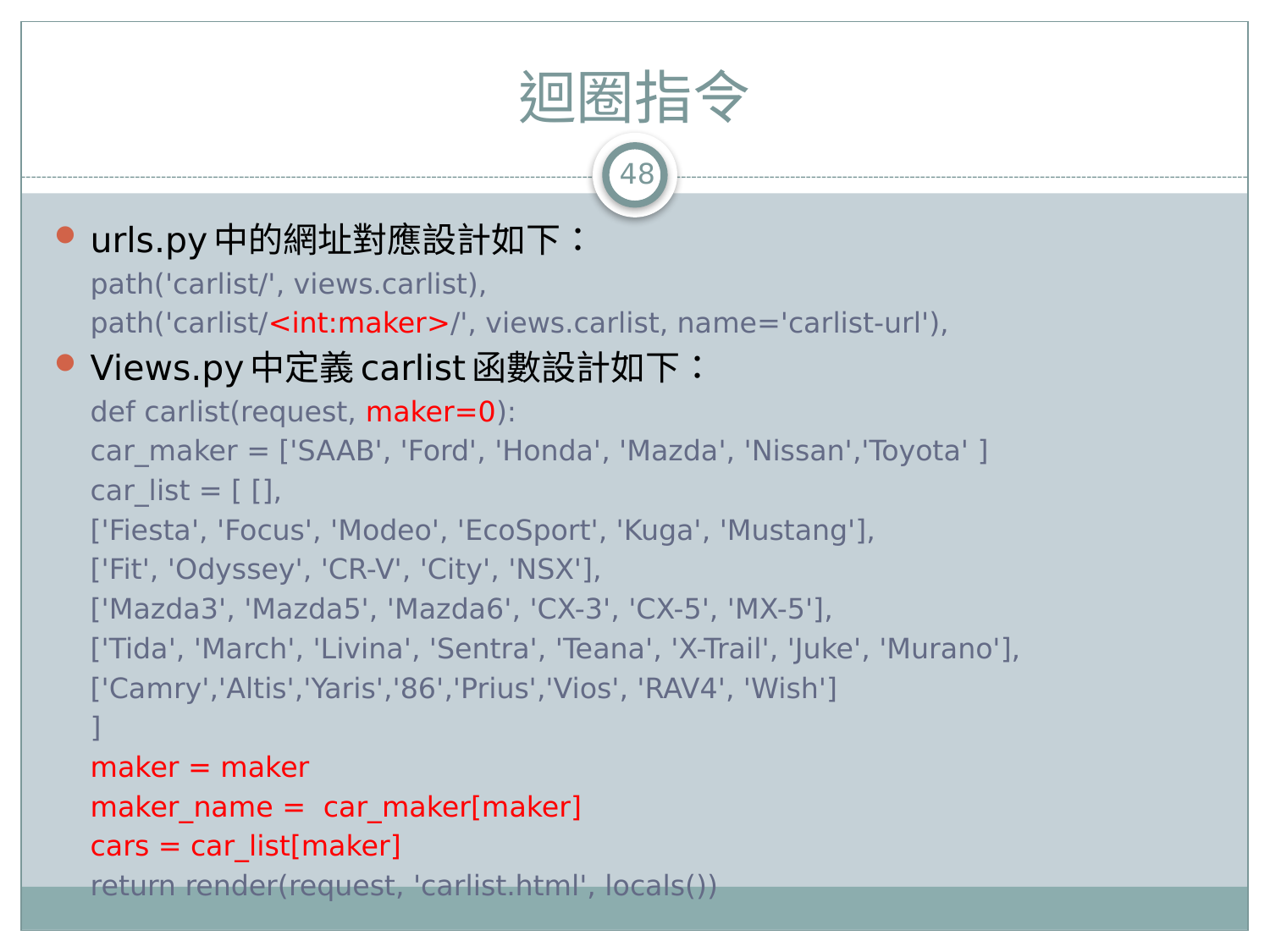

# 迴圈指令
48
urls.py中的網址對應設計如下：
path('carlist/', views.carlist),
path('carlist/<int:maker>/', views.carlist, name='carlist-url'),
Views.py中定義carlist函數設計如下：
def carlist(request, maker=0):
	car_maker = ['SAAB', 'Ford', 'Honda', 'Mazda', 'Nissan','Toyota' ]
	car_list = [ [],
	['Fiesta', 'Focus', 'Modeo', 'EcoSport', 'Kuga', 'Mustang'],
	['Fit', 'Odyssey', 'CR-V', 'City', 'NSX'],
	['Mazda3', 'Mazda5', 'Mazda6', 'CX-3', 'CX-5', 'MX-5'],
	['Tida', 'March', 'Livina', 'Sentra', 'Teana', 'X-Trail', 'Juke', 'Murano'],
	['Camry','Altis','Yaris','86','Prius','Vios', 'RAV4', 'Wish']
	]
	maker = maker
	maker_name =  car_maker[maker]
	cars = car_list[maker]
	return render(request, 'carlist.html', locals())